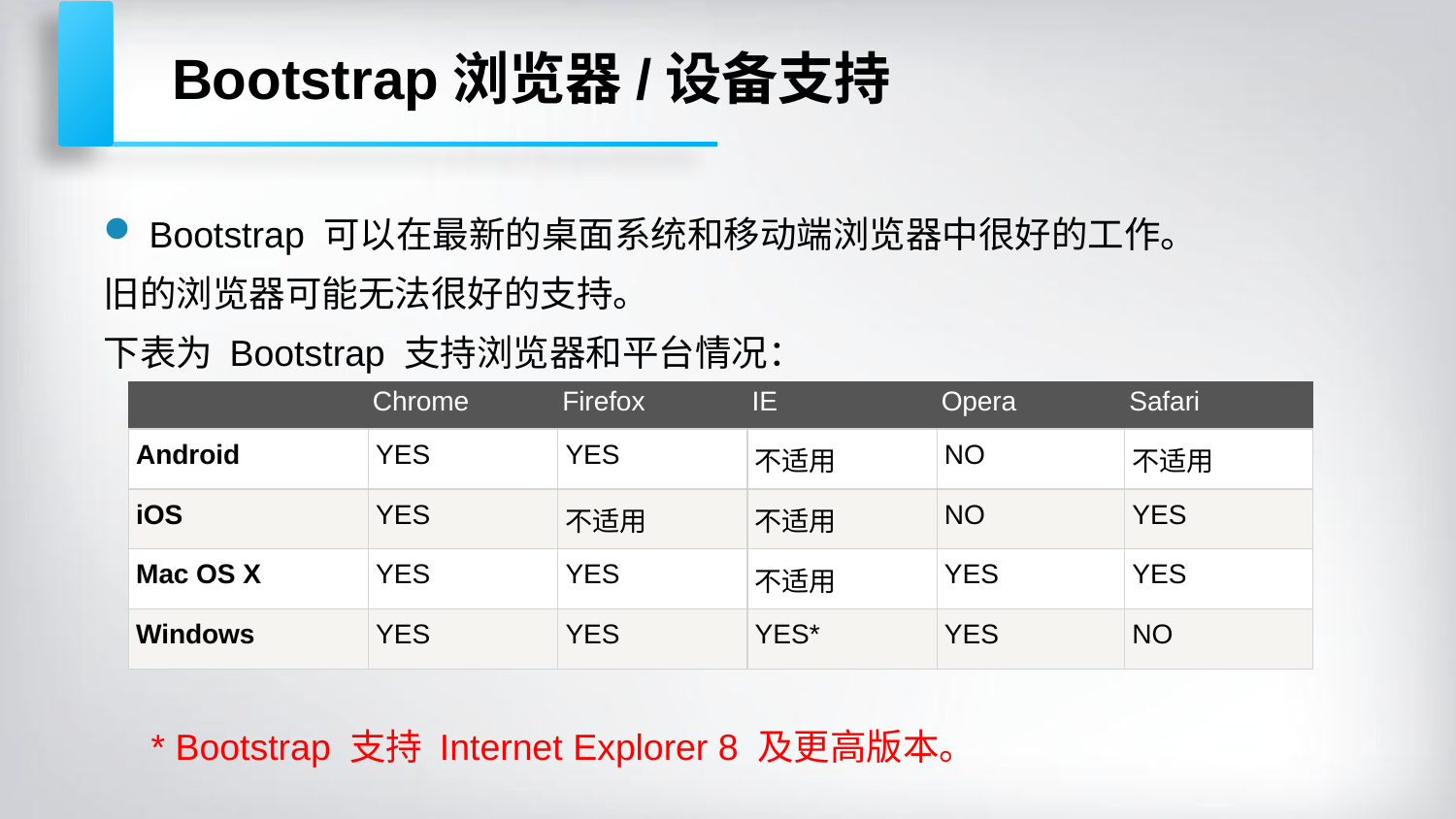

Bootstrap浏览器/设备支持

Bootstrap 可以在最新的桌面系统和移动端浏览器中很好的工作。
旧的浏览器可能无法很好的支持。
下表为 Bootstrap 支持浏览器和平台情况：
|  | Chrome | Firefox | IE | Opera | Safari |
| --- | --- | --- | --- | --- | --- |
| Android | YES | YES | 不适用 | NO | 不适用 |
| iOS | YES | 不适用 | 不适用 | NO | YES |
| Mac OS X | YES | YES | 不适用 | YES | YES |
| Windows | YES | YES | YES\* | YES | NO |
* Bootstrap 支持 Internet Explorer 8 及更高版本。